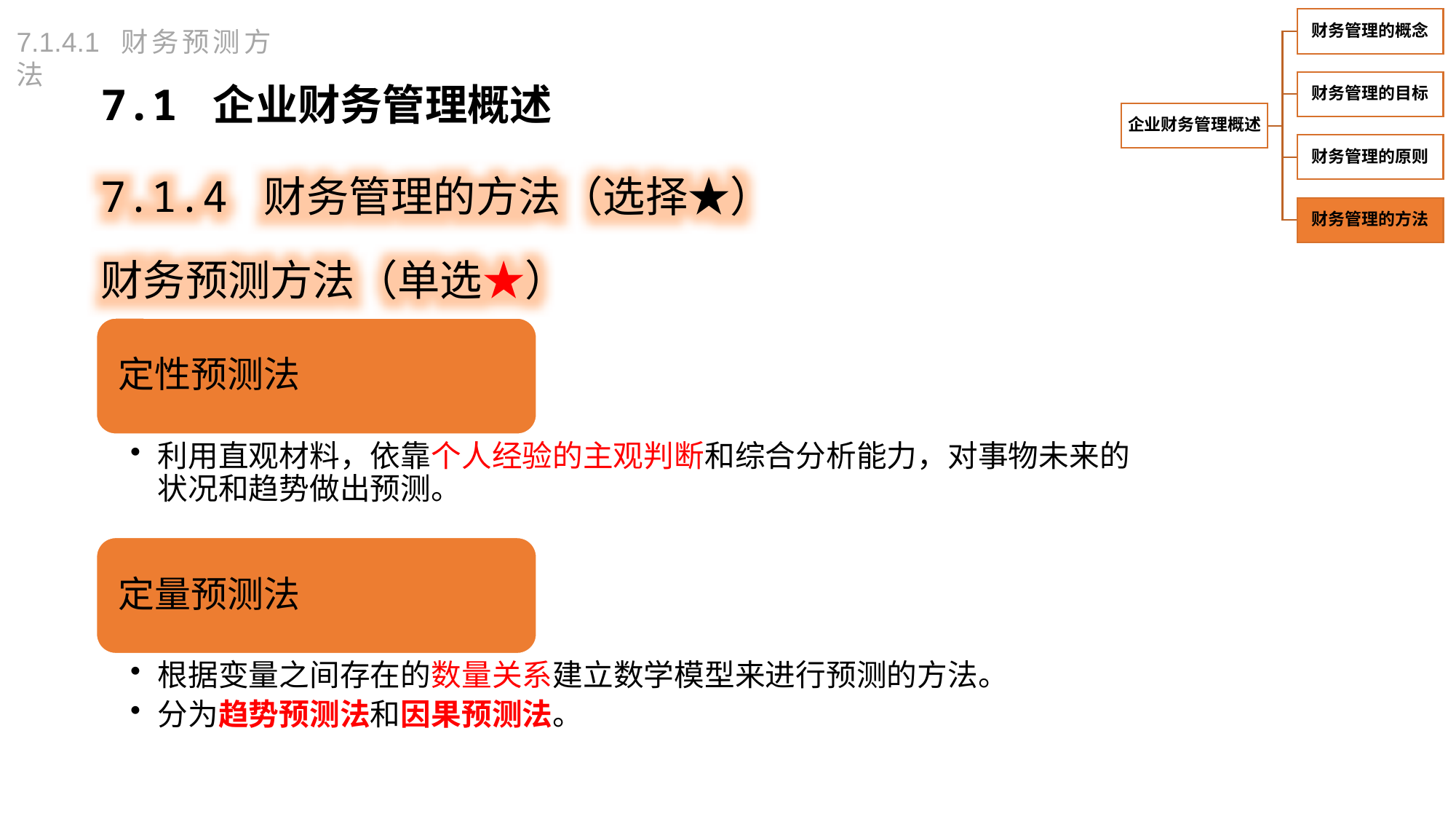

企业财务管理概述
财务管理的概念
财务管理的目标
财务管理的原则
财务管理的方法
7.1.4.1 财务预测方法
7.1 企业财务管理概述
7.1.4 财务管理的方法（选择★）
财务预测方法（单选★）
定性预测法
利用直观材料，依靠个人经验的主观判断和综合分析能力，对事物未来的状况和趋势做出预测。
定量预测法
根据变量之间存在的数量关系建立数学模型来进行预测的方法。
分为趋势预测法和因果预测法。